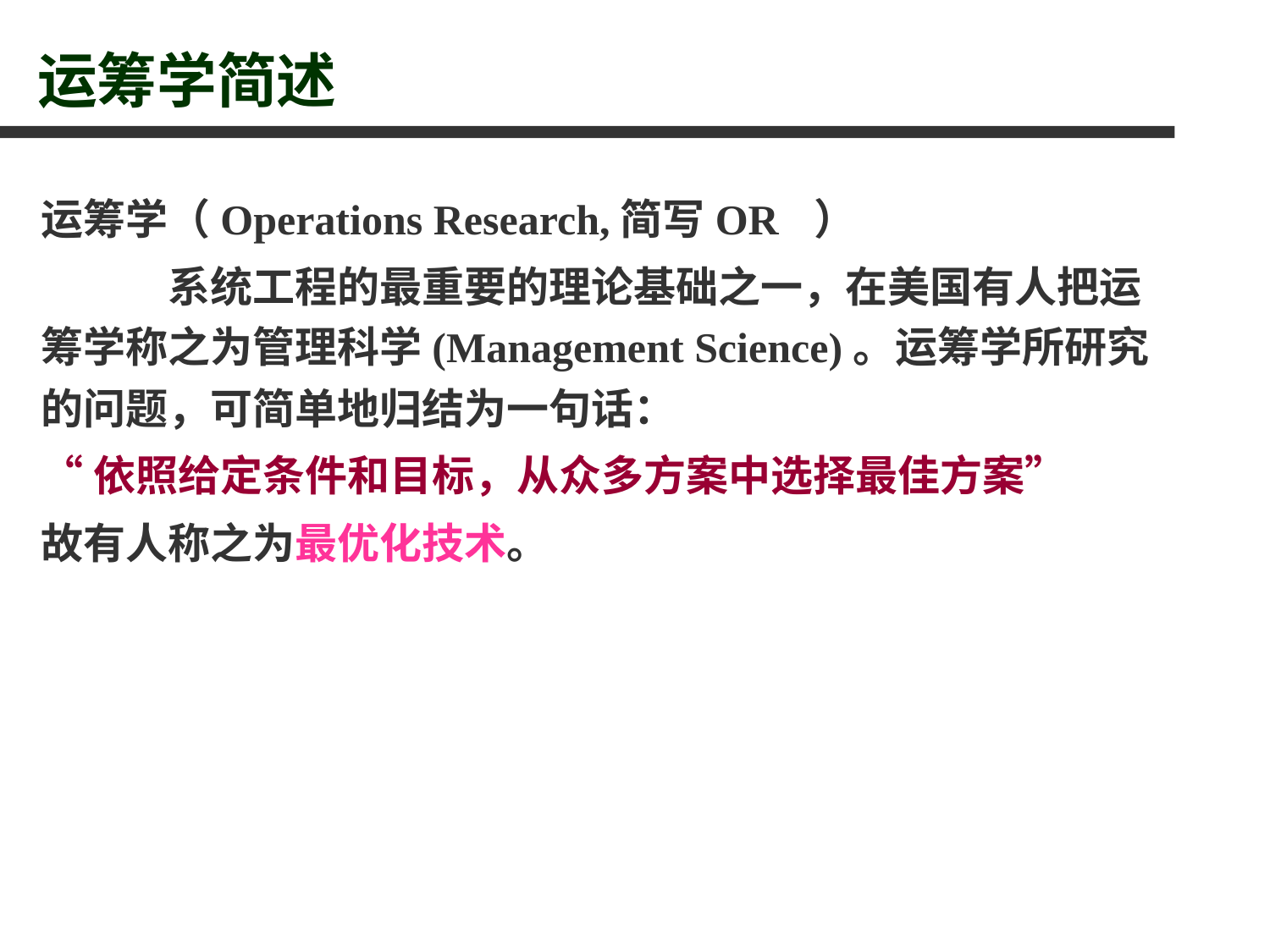

运筹学简述
运筹学（Operations Research,简写OR ）
	系统工程的最重要的理论基础之一，在美国有人把运筹学称之为管理科学(Management Science)。运筹学所研究的问题，可简单地归结为一句话：
“依照给定条件和目标，从众多方案中选择最佳方案”
故有人称之为最优化技术。